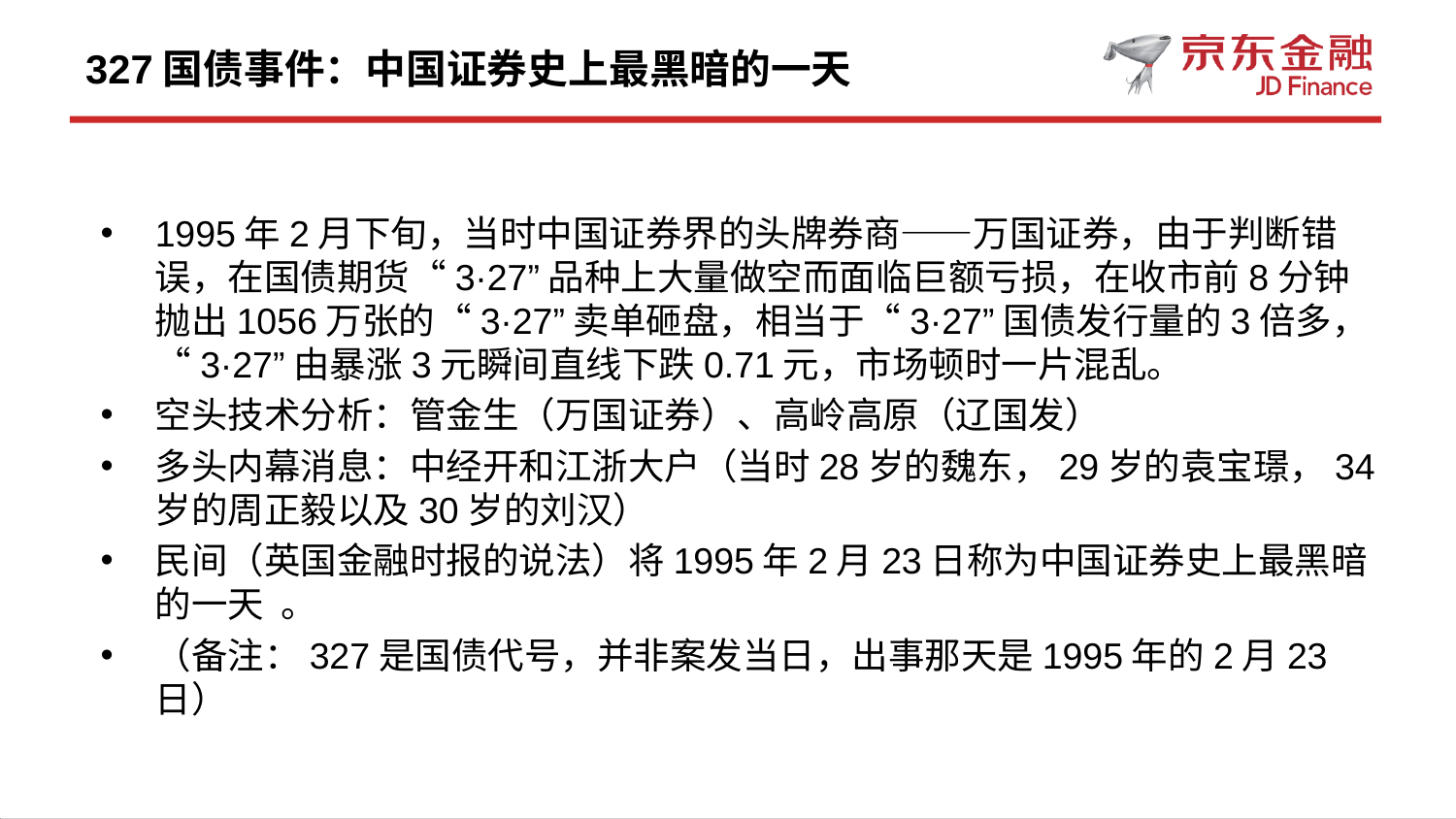

# 327国债事件：中国证券史上最黑暗的一天
1995年2月下旬，当时中国证券界的头牌券商——万国证券，由于判断错误，在国债期货“3·27”品种上大量做空而面临巨额亏损，在收市前8分钟抛出1056万张的“3·27”卖单砸盘，相当于“3·27”国债发行量的3倍多，“3·27”由暴涨3元瞬间直线下跌0.71元，市场顿时一片混乱。
空头技术分析：管金生（万国证券）、高岭高原（辽国发）
多头内幕消息：中经开和江浙大户（当时28岁的魏东，29岁的袁宝璟，34岁的周正毅以及30岁的刘汉）
民间（英国金融时报的说法）将1995年2月23日称为中国证券史上最黑暗的一天  。
（备注：327是国债代号，并非案发当日，出事那天是1995年的2月23日）